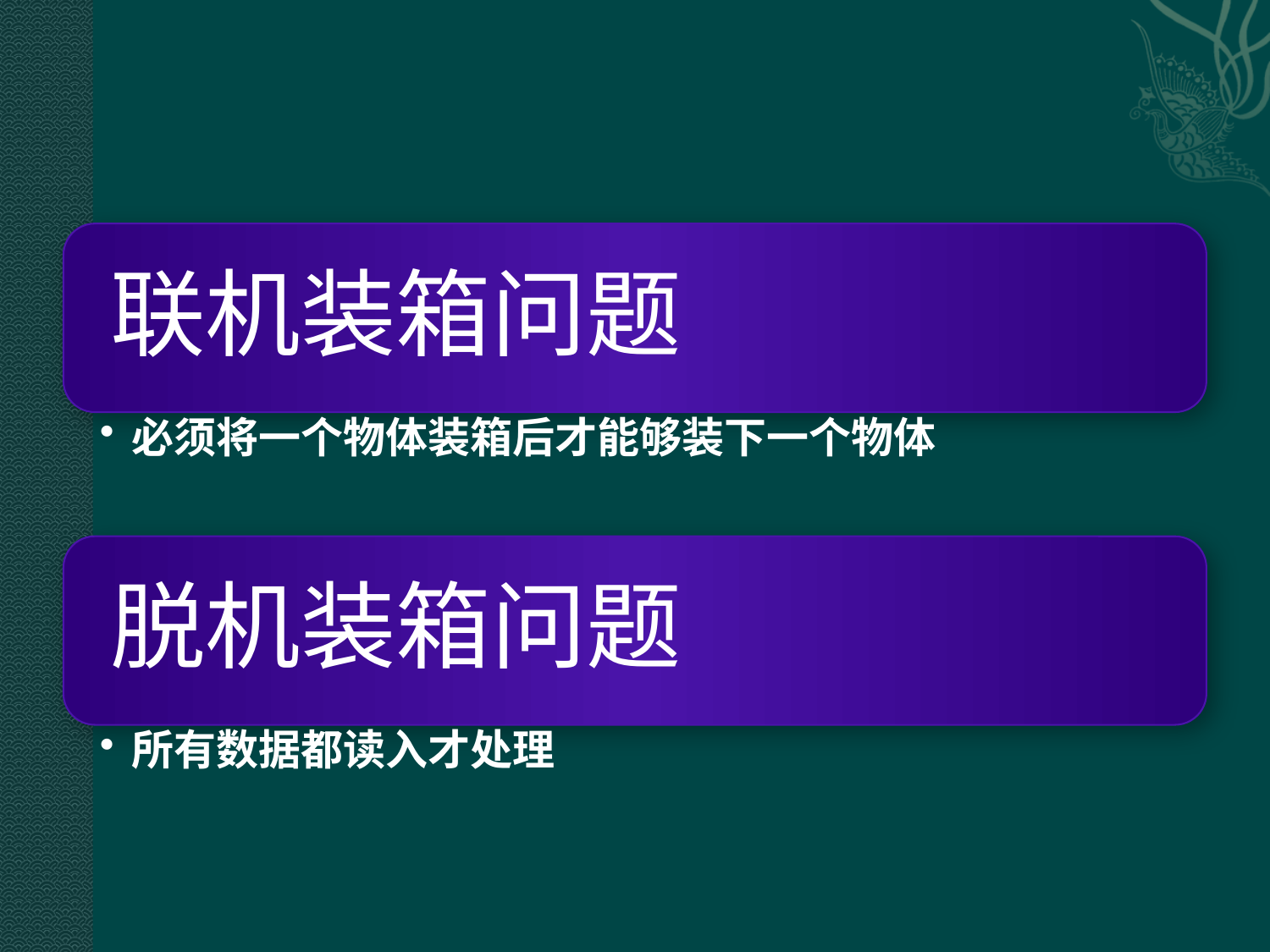

#
联机装箱问题
必须将一个物体装箱后才能够装下一个物体
脱机装箱问题
所有数据都读入才处理